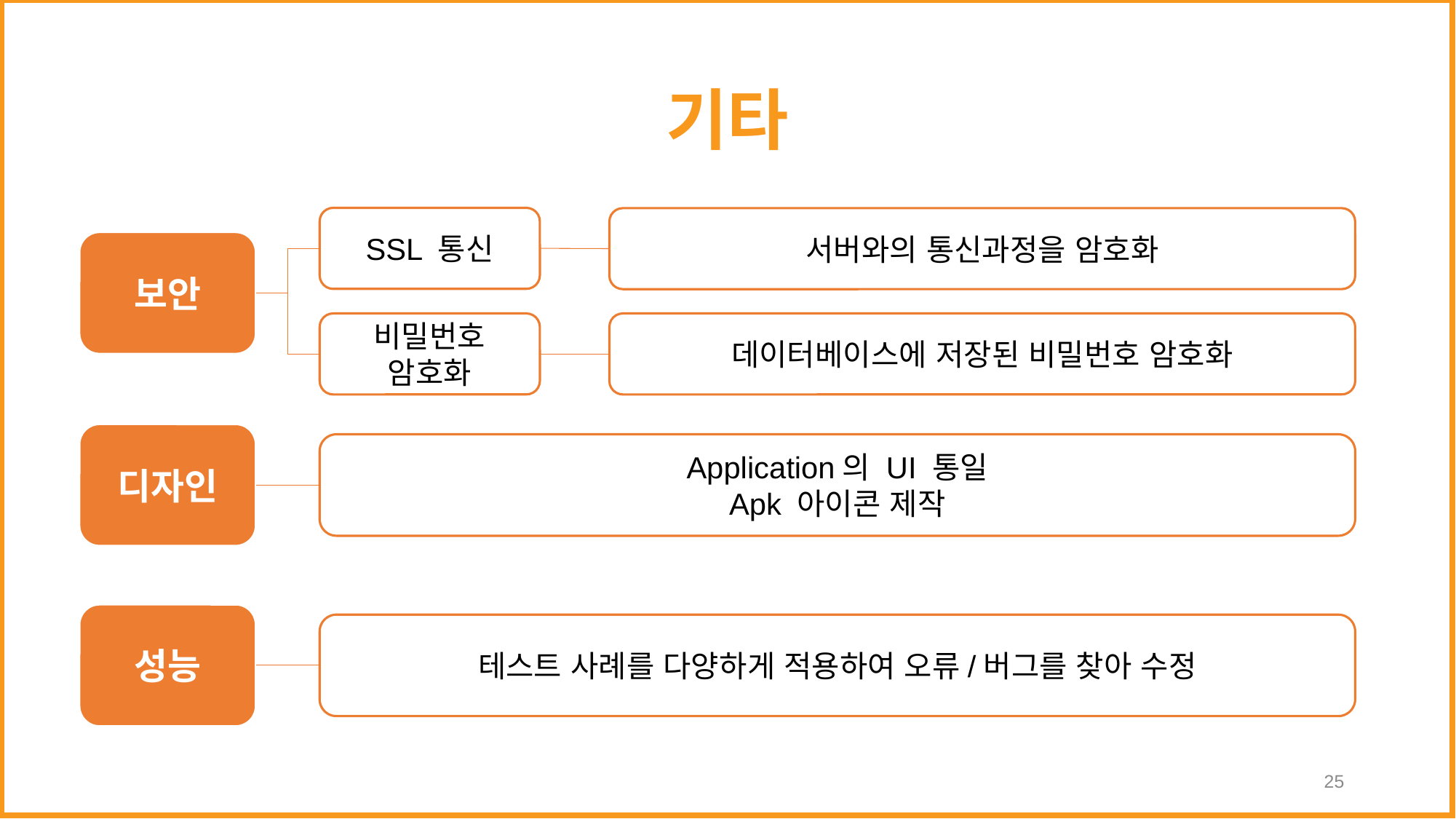

# 기타
SSL 통신
서버와의 통신과정을 암호화
비밀번호
암호화
데이터베이스에 저장된 비밀번호 암호화
보안
디자인
Application의 UI 통일
Apk 아이콘 제작
성능
테스트 사례를 다양하게 적용하여 오류/버그를 찾아 수정
25